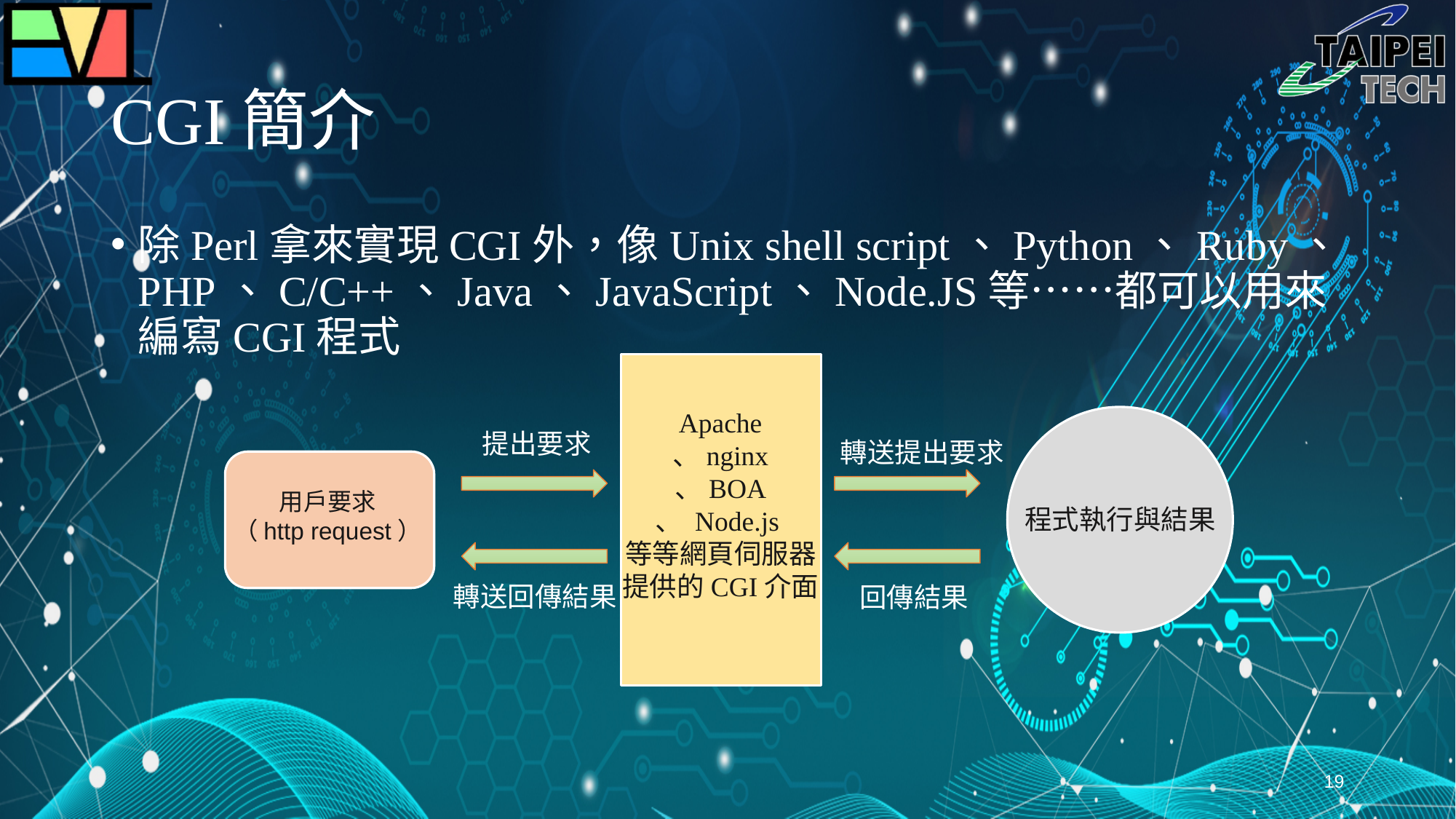

# CGI簡介
除Perl拿來實現CGI外，像Unix shell script、Python、Ruby、PHP、C/C++、Java、JavaScript、Node.JS等……都可以用來編寫CGI程式

Apache
、nginx
、BOA
、 Node.js
等等網頁伺服器提供的CGI介面

提出要求
轉送提出要求

用戶要求
（http request）
程式執行與結果

轉送回傳結果
回傳結果
19